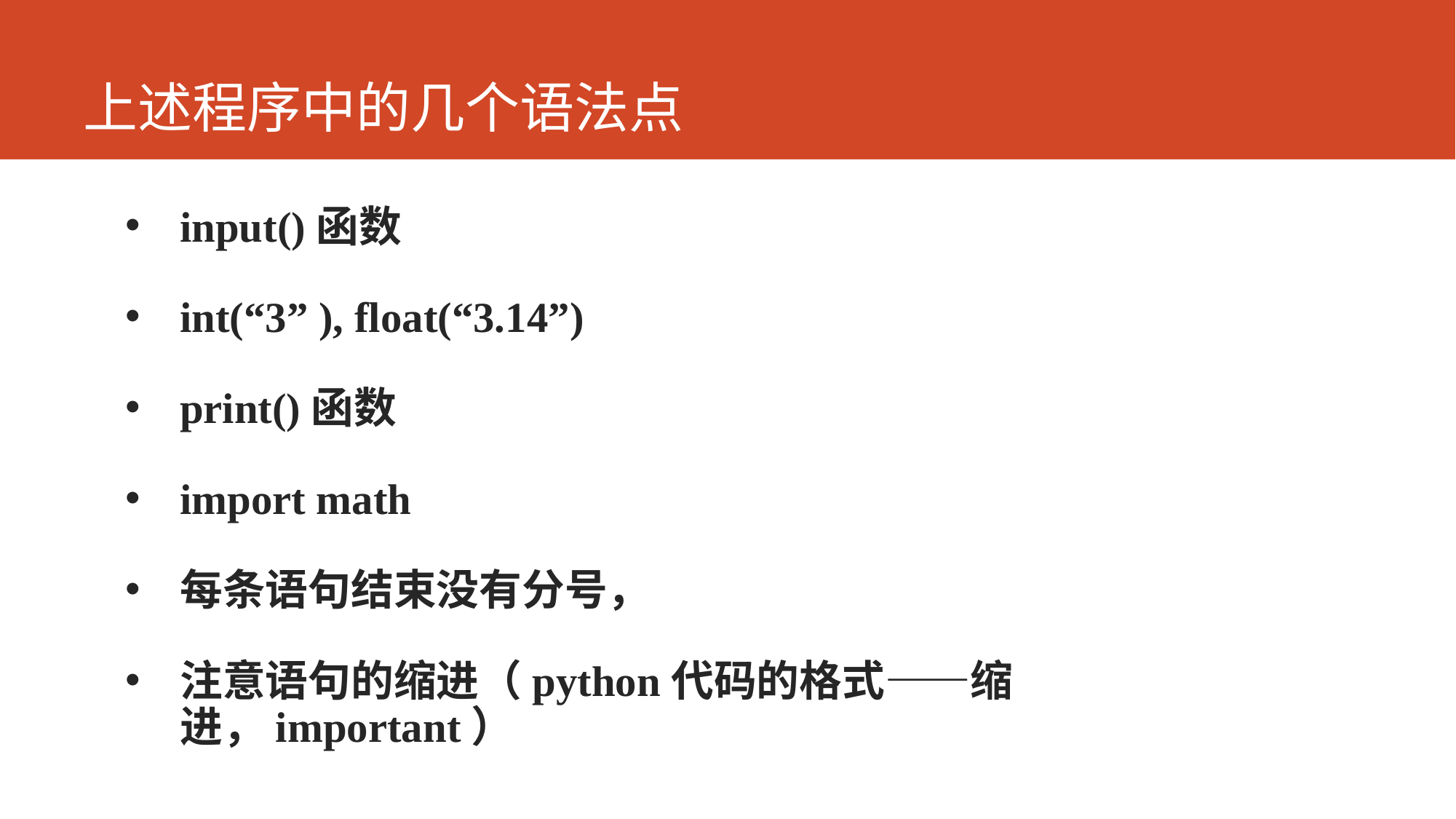

# 上述程序中的几个语法点
input()函数
int(“3” ), float(“3.14”)
print()函数
import math
每条语句结束没有分号，
注意语句的缩进（python代码的格式——缩进，important）